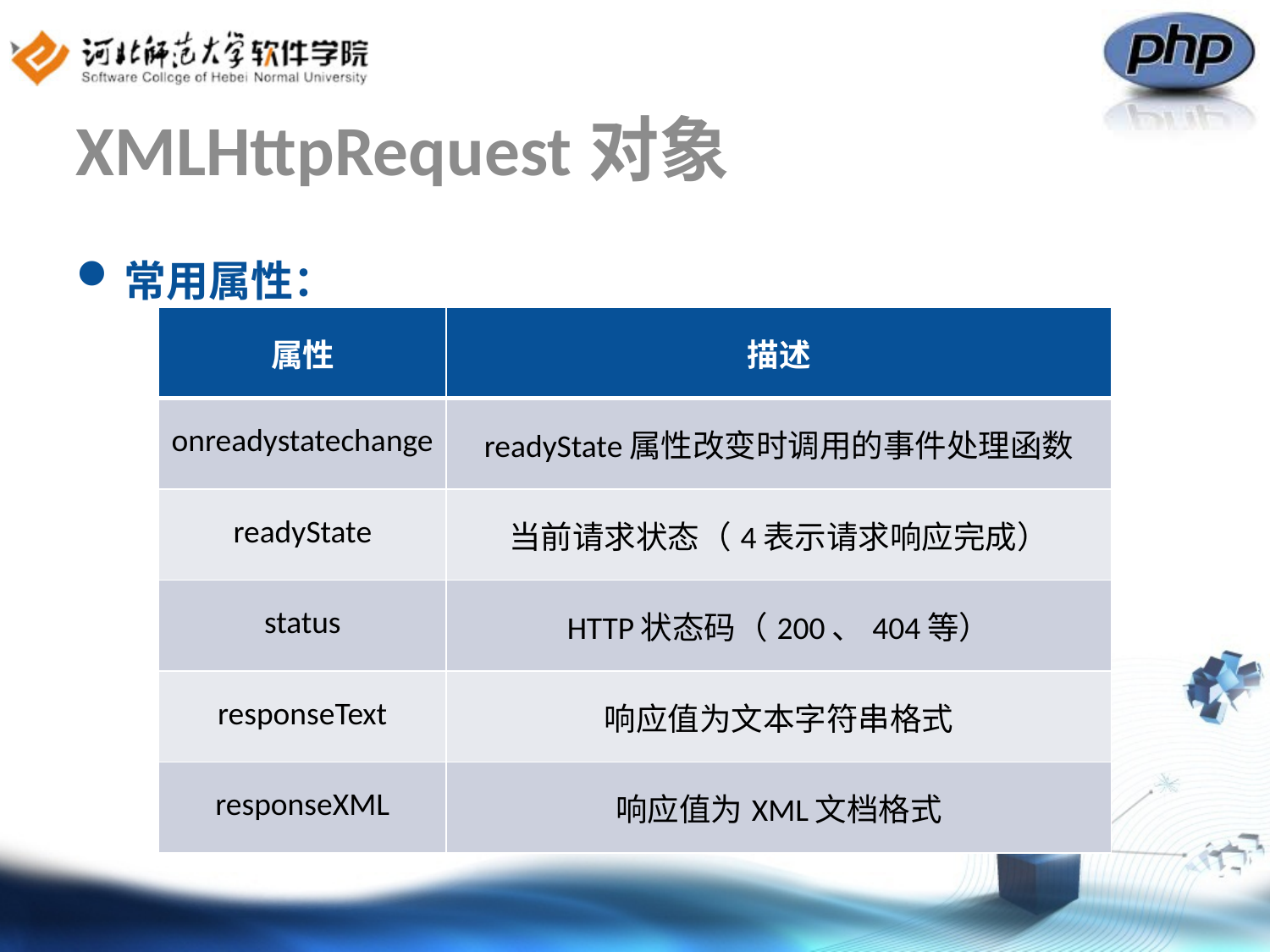

# XMLHttpRequest对象
常用属性：

| 属性 | 描述 |
| --- | --- |
| onreadystatechange | readyState属性改变时调用的事件处理函数 |
| readyState | 当前请求状态（4表示请求响应完成） |
| status | HTTP状态码（200、404等） |
| responseText | 响应值为文本字符串格式 |
| responseXML | 响应值为XML文档格式 |